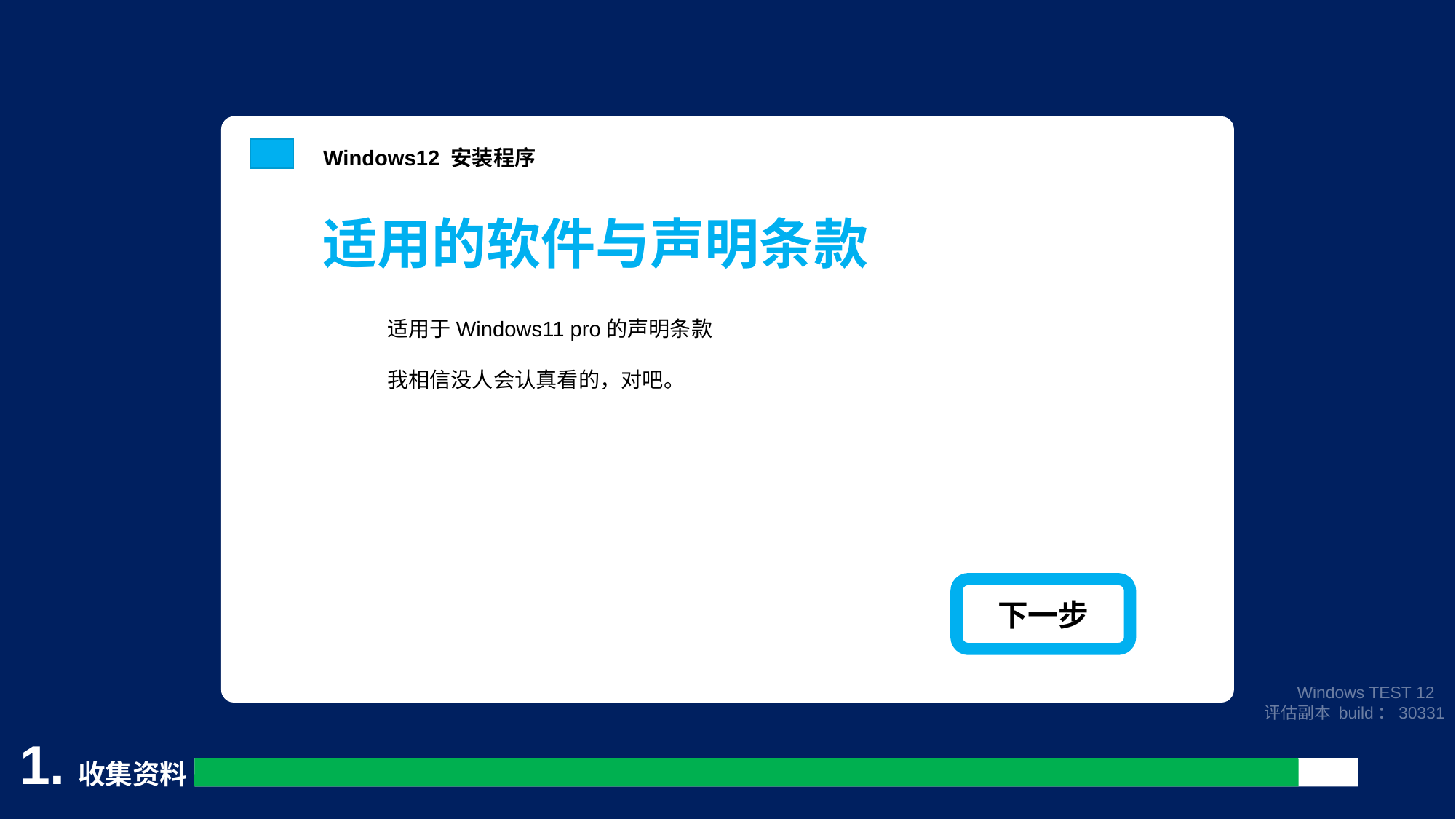

Windows12 安装程序
适用的软件与声明条款
适用于Windows11 pro的声明条款

我相信没人会认真看的，对吧。

下一步
       Windows TEST 12
评估副本 build：30331
1.收集资料